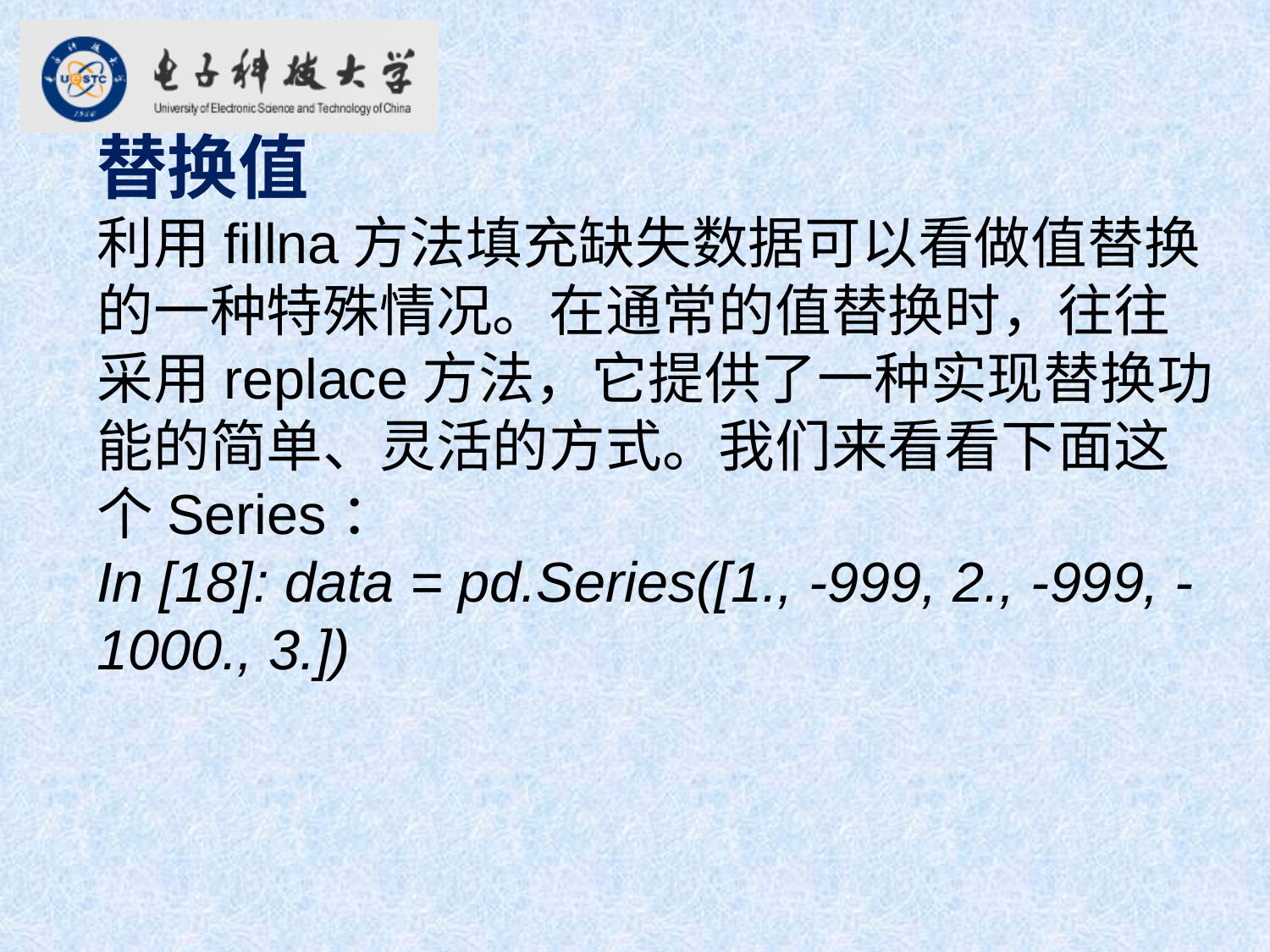

替换值
利用fillna方法填充缺失数据可以看做值替换的一种特殊情况。在通常的值替换时，往往采用replace方法，它提供了一种实现替换功能的简单、灵活的方式。我们来看看下面这个Series：
In [18]: data = pd.Series([1., -999, 2., -999, -1000., 3.])